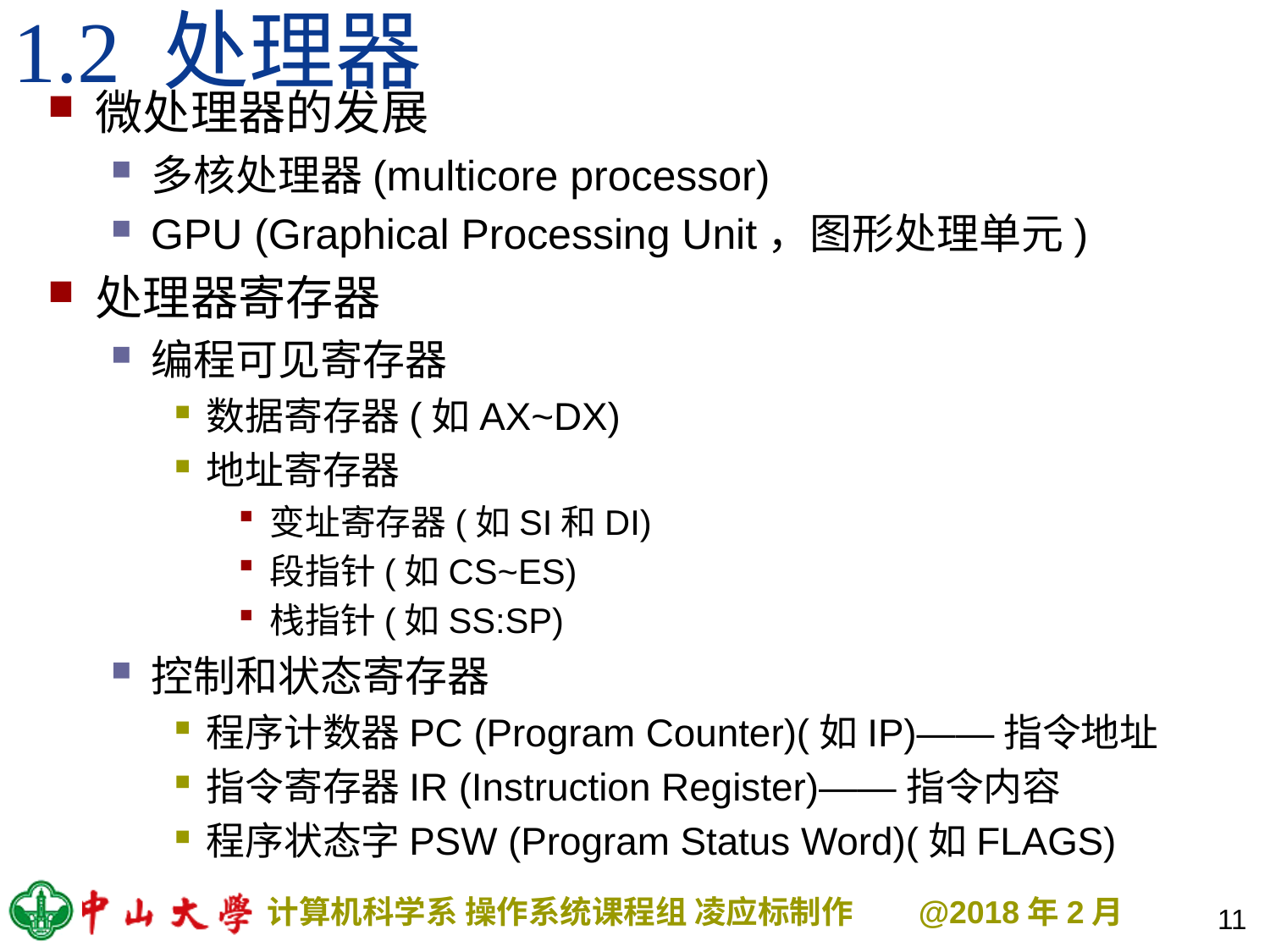

# 1.2 处理器
微处理器的发展
多核处理器(multicore processor)
GPU (Graphical Processing Unit，图形处理单元)
处理器寄存器
编程可见寄存器
数据寄存器(如AX~DX)
地址寄存器
变址寄存器(如SI和DI)
段指针(如CS~ES)
栈指针(如SS:SP)
控制和状态寄存器
程序计数器PC (Program Counter)(如IP)——指令地址
指令寄存器IR (Instruction Register)——指令内容
程序状态字PSW (Program Status Word)(如FLAGS)

11